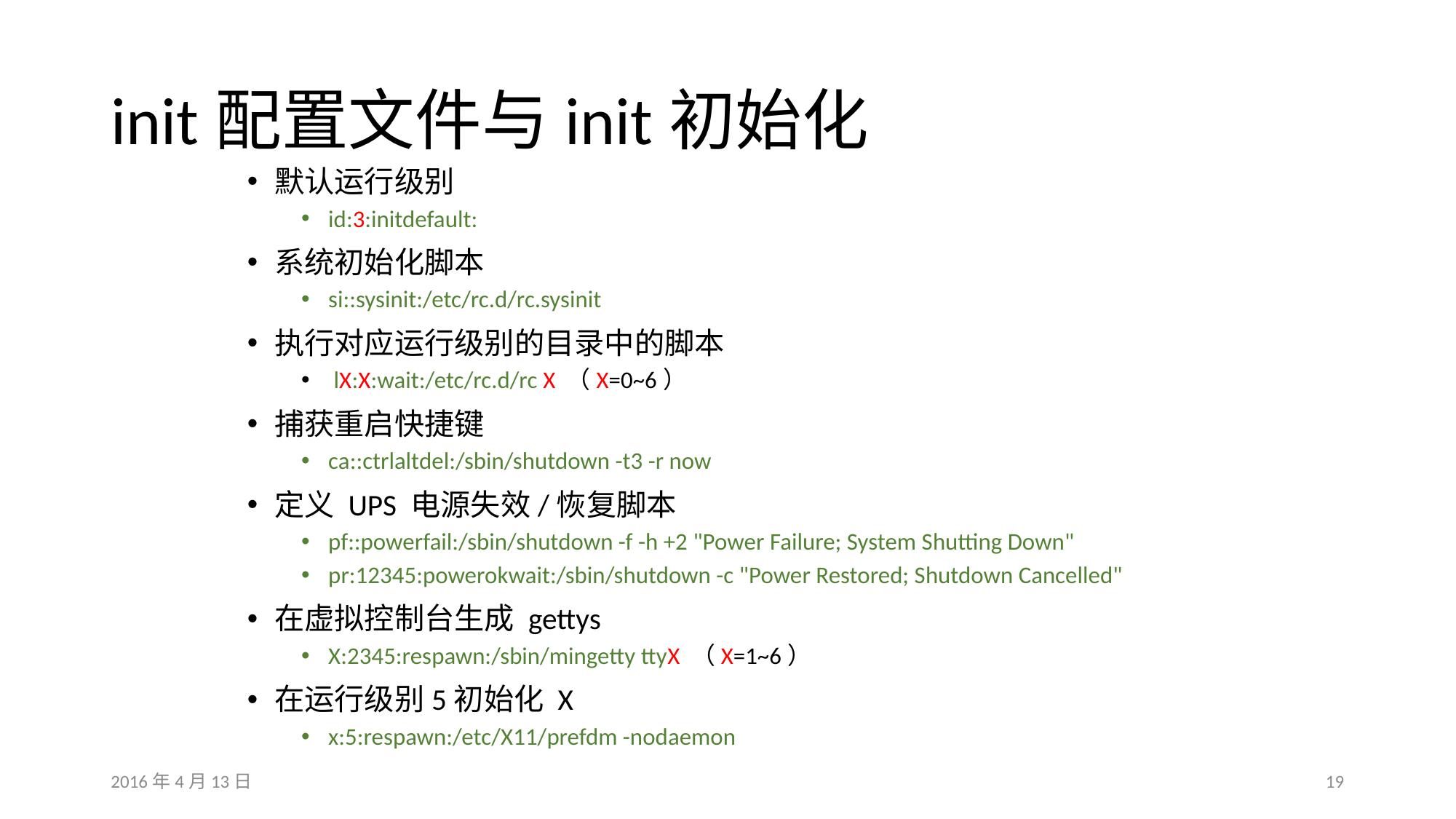

# init配置文件与init初始化
默认运行级别
id:3:initdefault:
系统初始化脚本
si::sysinit:/etc/rc.d/rc.sysinit
执行对应运行级别的目录中的脚本
 lX:X:wait:/etc/rc.d/rc X （X=0~6）
捕获重启快捷键
ca::ctrlaltdel:/sbin/shutdown -t3 -r now
定义 UPS 电源失效/恢复脚本
pf::powerfail:/sbin/shutdown -f -h +2 "Power Failure; System Shutting Down"
pr:12345:powerokwait:/sbin/shutdown -c "Power Restored; Shutdown Cancelled"
在虚拟控制台生成 gettys
X:2345:respawn:/sbin/mingetty ttyX （X=1~6）
在运行级别5初始化 X
x:5:respawn:/etc/X11/prefdm -nodaemon
2016年4月13日
19